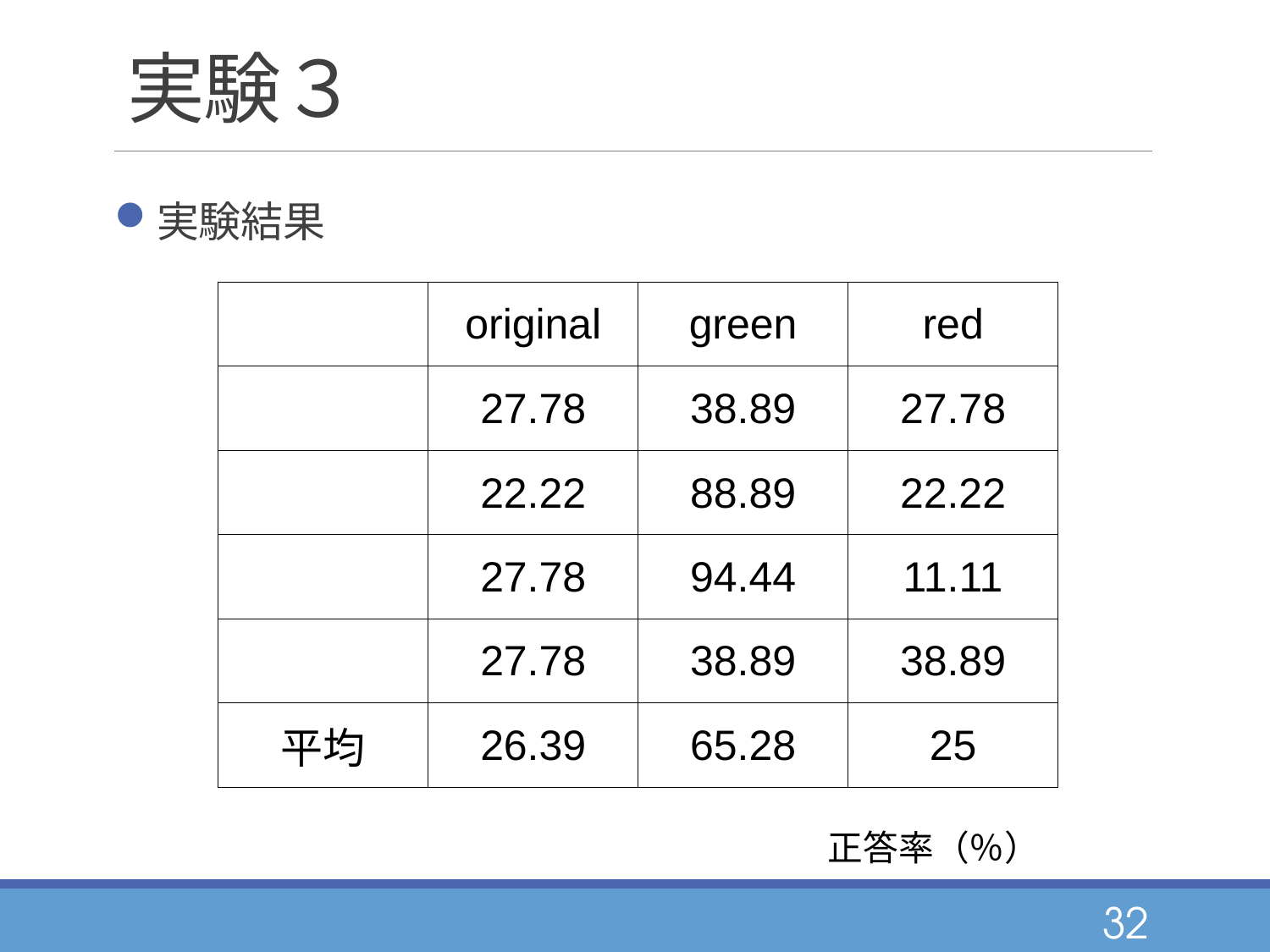

# 実験３
実験結果

|  | original | green | red |
| --- | --- | --- | --- |
|  | 27.78 | 38.89 | 27.78 |
|  | 22.22 | 88.89 | 22.22 |
|  | 27.78 | 94.44 | 11.11 |
|  | 27.78 | 38.89 | 38.89 |
| 平均 | 26.39 | 65.28 | 25 |
正答率（％）
32